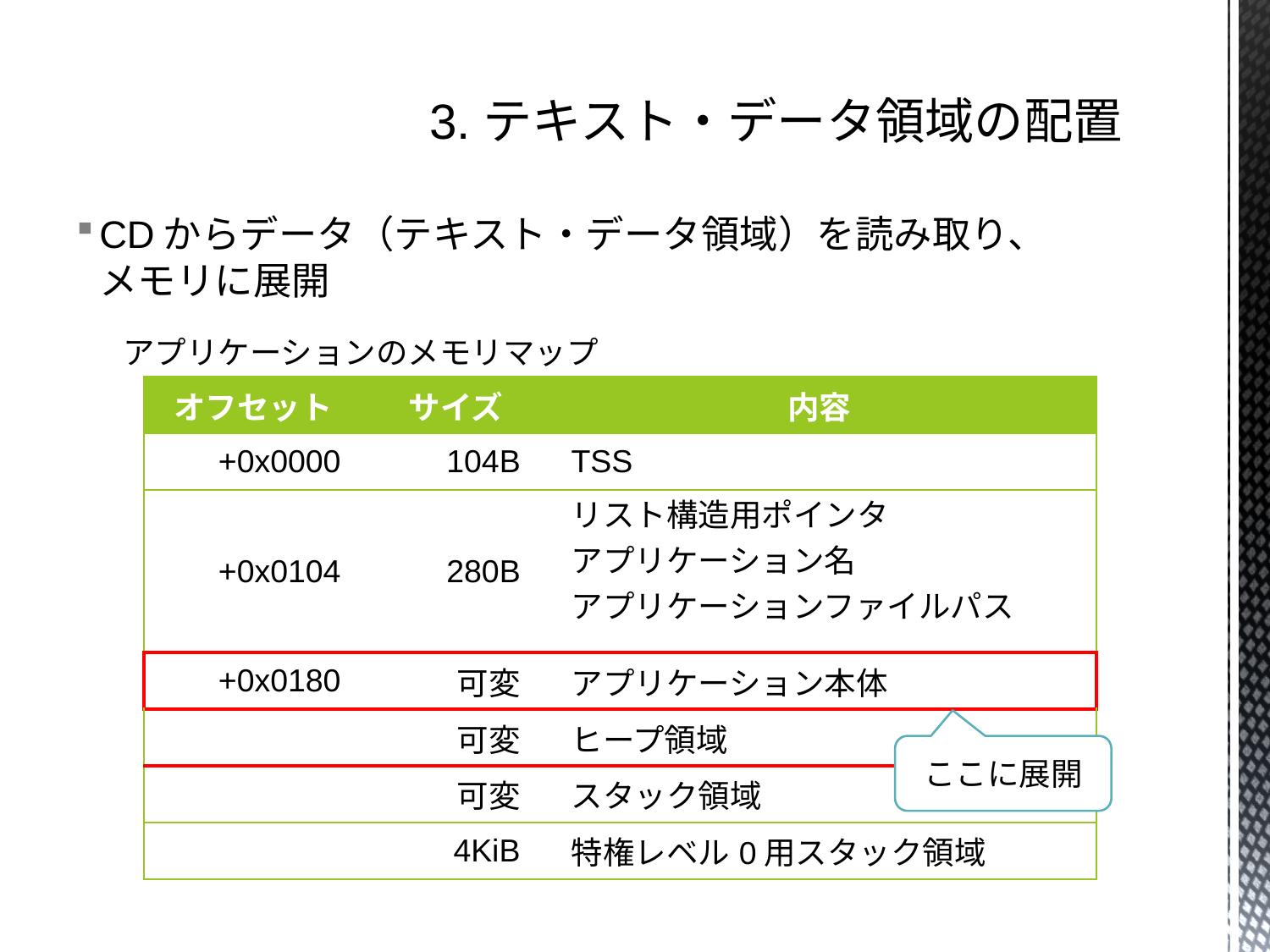

# 3.テキスト・データ領域の配置
CDからデータ（テキスト・データ領域）を読み取り、
メモリに展開
アプリケーションのメモリマップ
| オフセット | サイズ | 内容 |
| --- | --- | --- |
| +0x0000 | 104B | TSS |
| +0x0104 | 280B | リスト構造用ポインタ アプリケーション名 アプリケーションファイルパス LDT　　　　　　　　　　　etc... |
| +0x0180 | 可変 | アプリケーション本体 |
|  | 可変 | ヒープ領域 |
|  | 可変 | スタック領域 |
|  | 4KiB | 特権レベル0用スタック領域 |
ここに展開